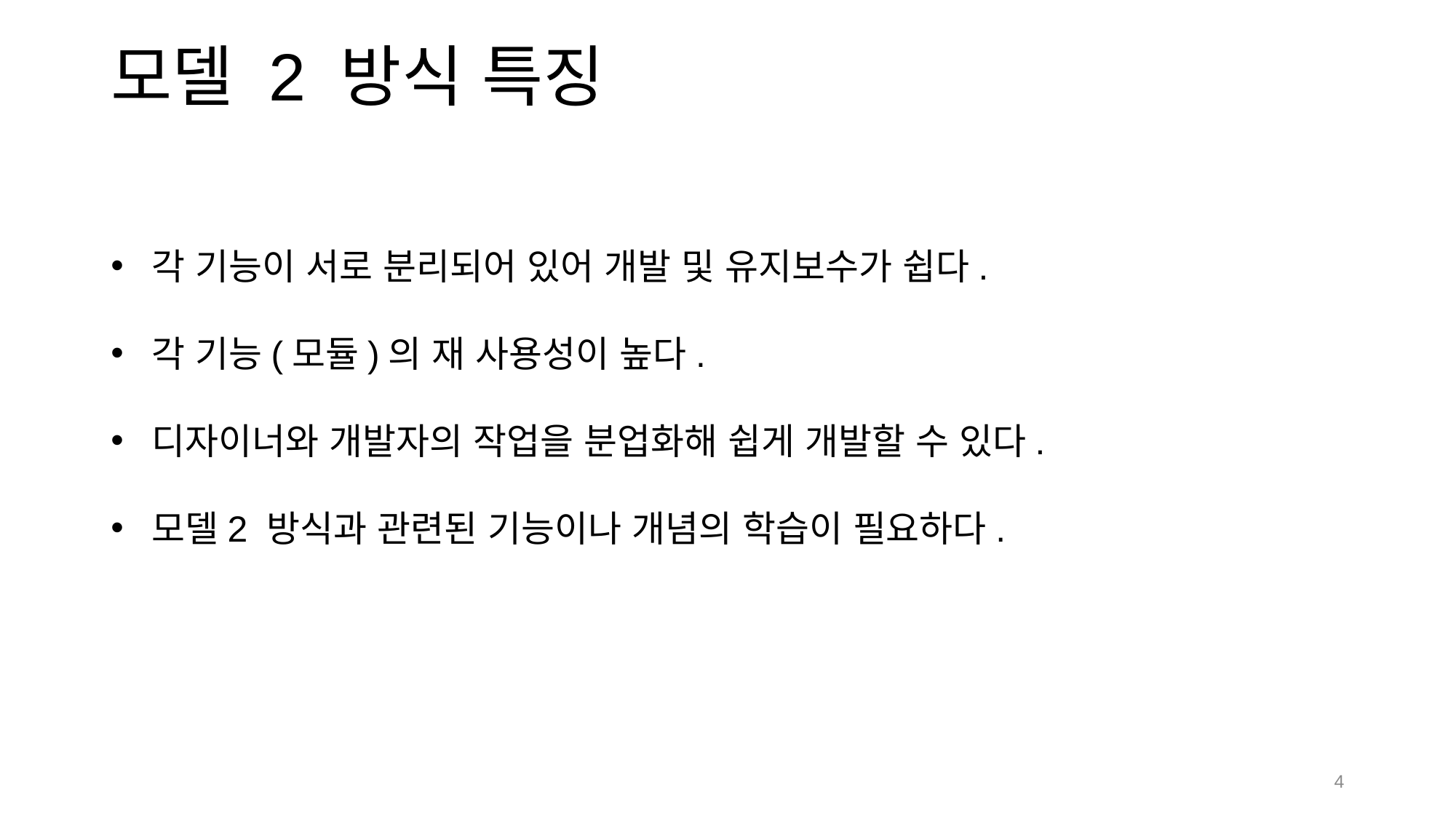

# 모델 2 방식 특징
각 기능이 서로 분리되어 있어 개발 및 유지보수가 쉽다.

각 기능(모듈)의 재 사용성이 높다.

디자이너와 개발자의 작업을 분업화해 쉽게 개발할 수 있다.

모델2 방식과 관련된 기능이나 개념의 학습이 필요하다.
4